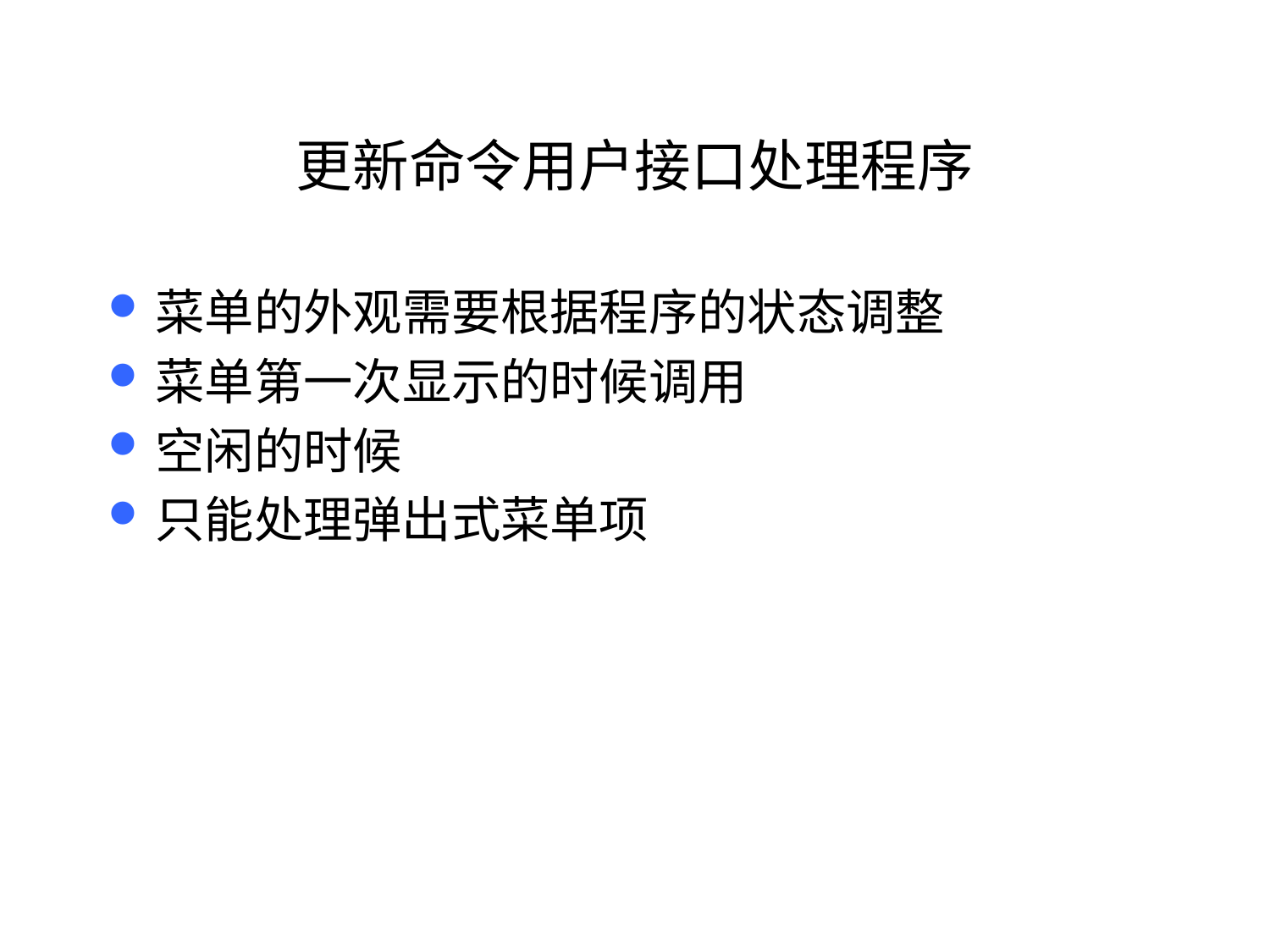

# 更新命令用户接口处理程序
菜单的外观需要根据程序的状态调整
菜单第一次显示的时候调用
空闲的时候
只能处理弹出式菜单项
99